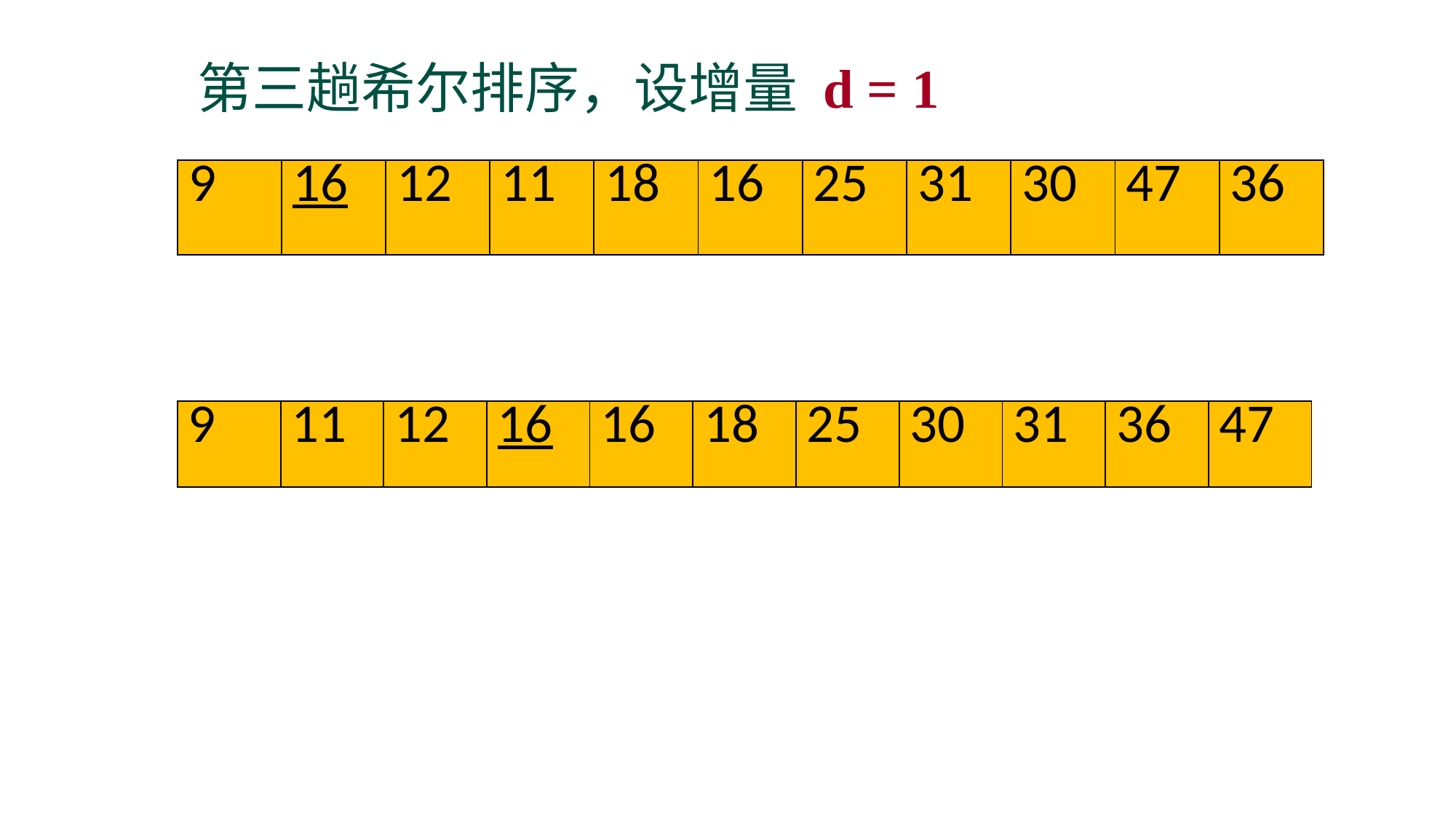

第三趟希尔排序，设增量 d = 1
| 9 | 16 | 12 | 11 | 18 | 16 | 25 | 31 | 30 | 47 | 36 |
| --- | --- | --- | --- | --- | --- | --- | --- | --- | --- | --- |
| 9 | 11 | 12 | 16 | 16 | 18 | 25 | 30 | 31 | 36 | 47 |
| --- | --- | --- | --- | --- | --- | --- | --- | --- | --- | --- |